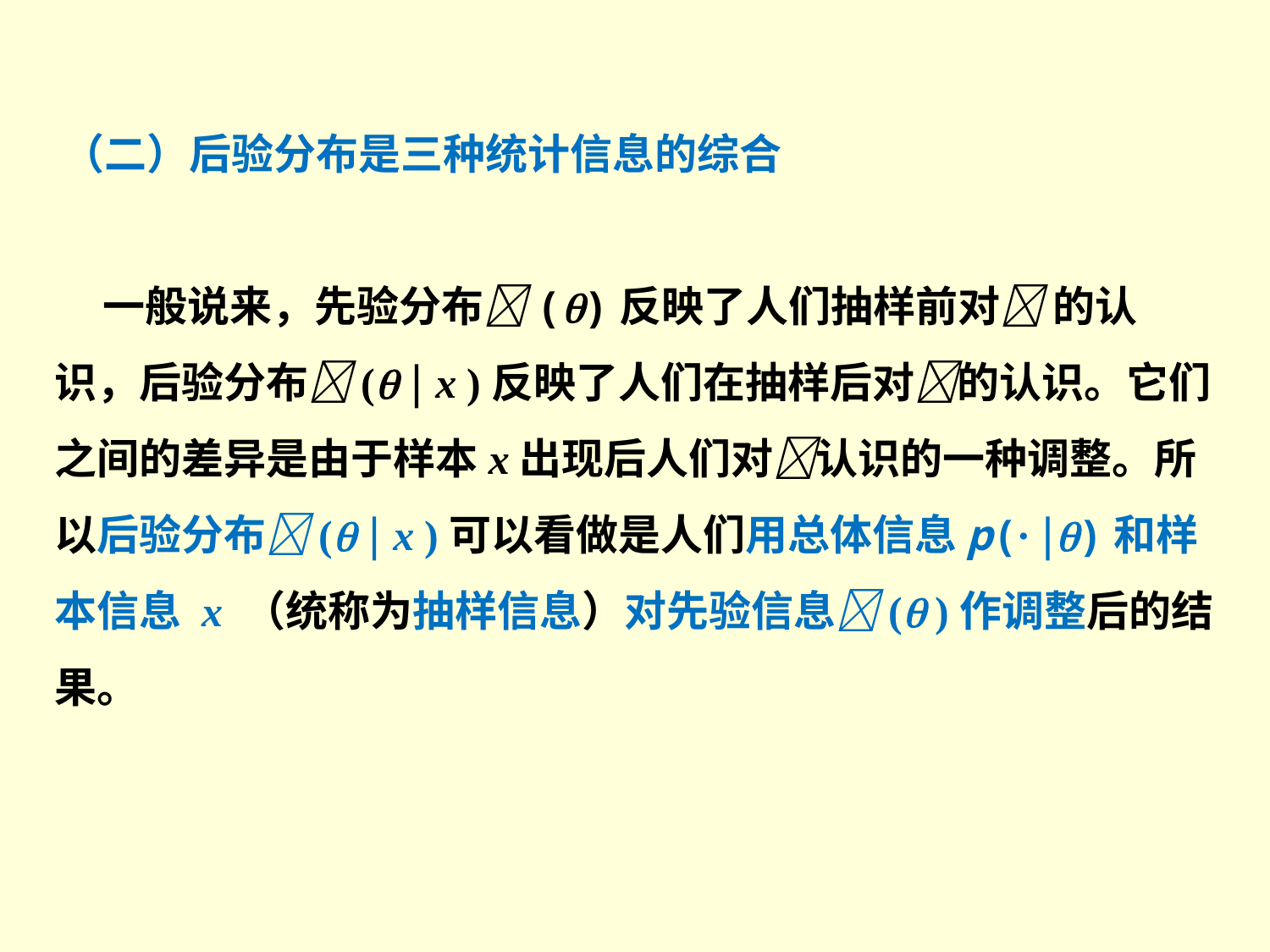

（二）后验分布是三种统计信息的综合
    一般说来，先验分布π(θ)反映了人们抽样前对θ 的认识，后验分布π(θ | x )反映了人们在抽样后对θ的认识。它们之间的差异是由于样本x出现后人们对θ认识的一种调整。所以后验分布π(θ | x )可以看做是人们用总体信息p(· |θ)和样本信息 x （统称为抽样信息）对先验信息π(θ )作调整后的结果。